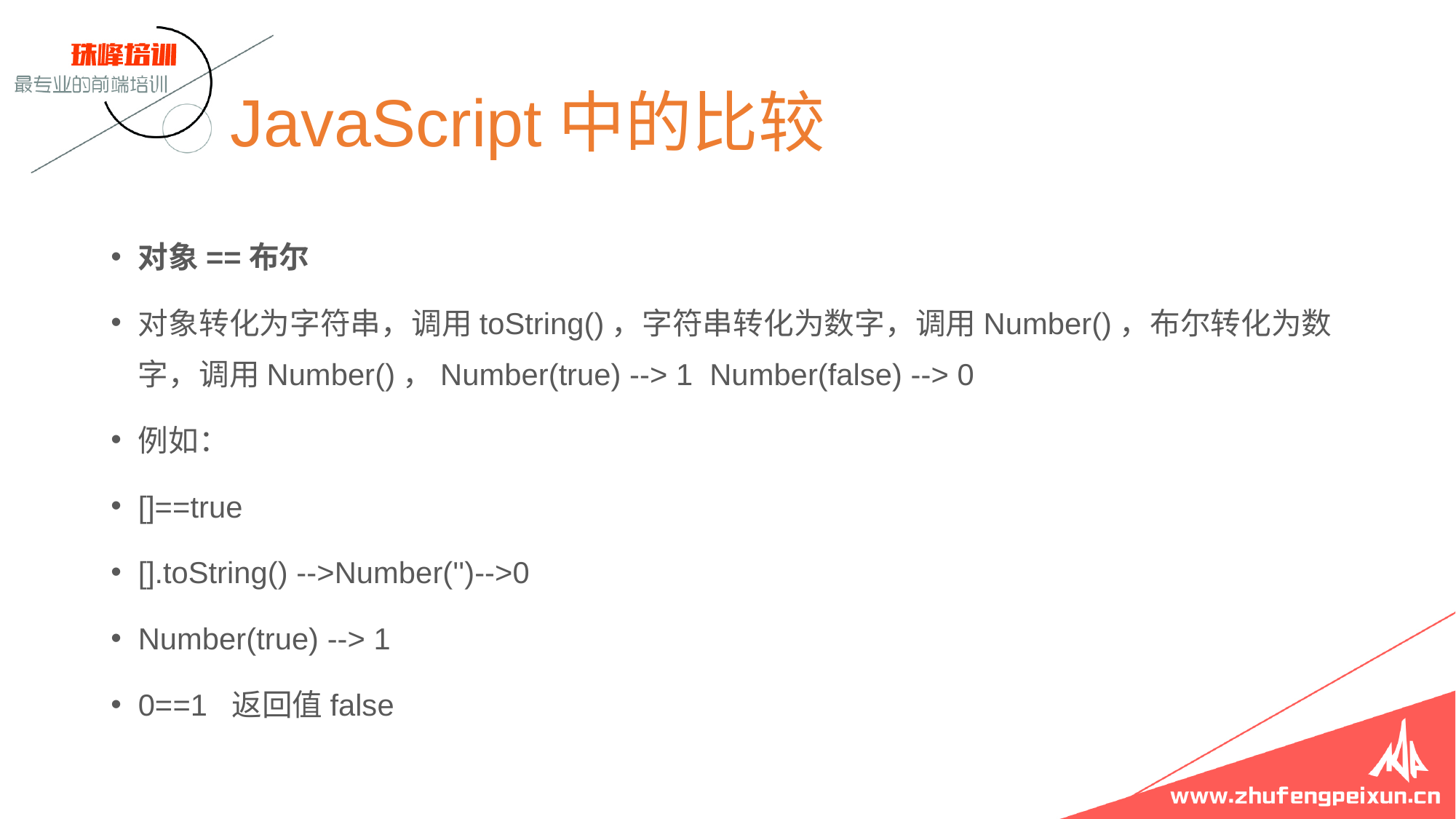

# JavaScript中的比较
对象==布尔
对象转化为字符串，调用toString()，字符串转化为数字，调用Number()，布尔转化为数字，调用Number()，Number(true) --> 1  Number(false) --> 0
例如：
[]==true
[].toString() -->Number('')-->0
Number(true) --> 1
0==1  返回值false